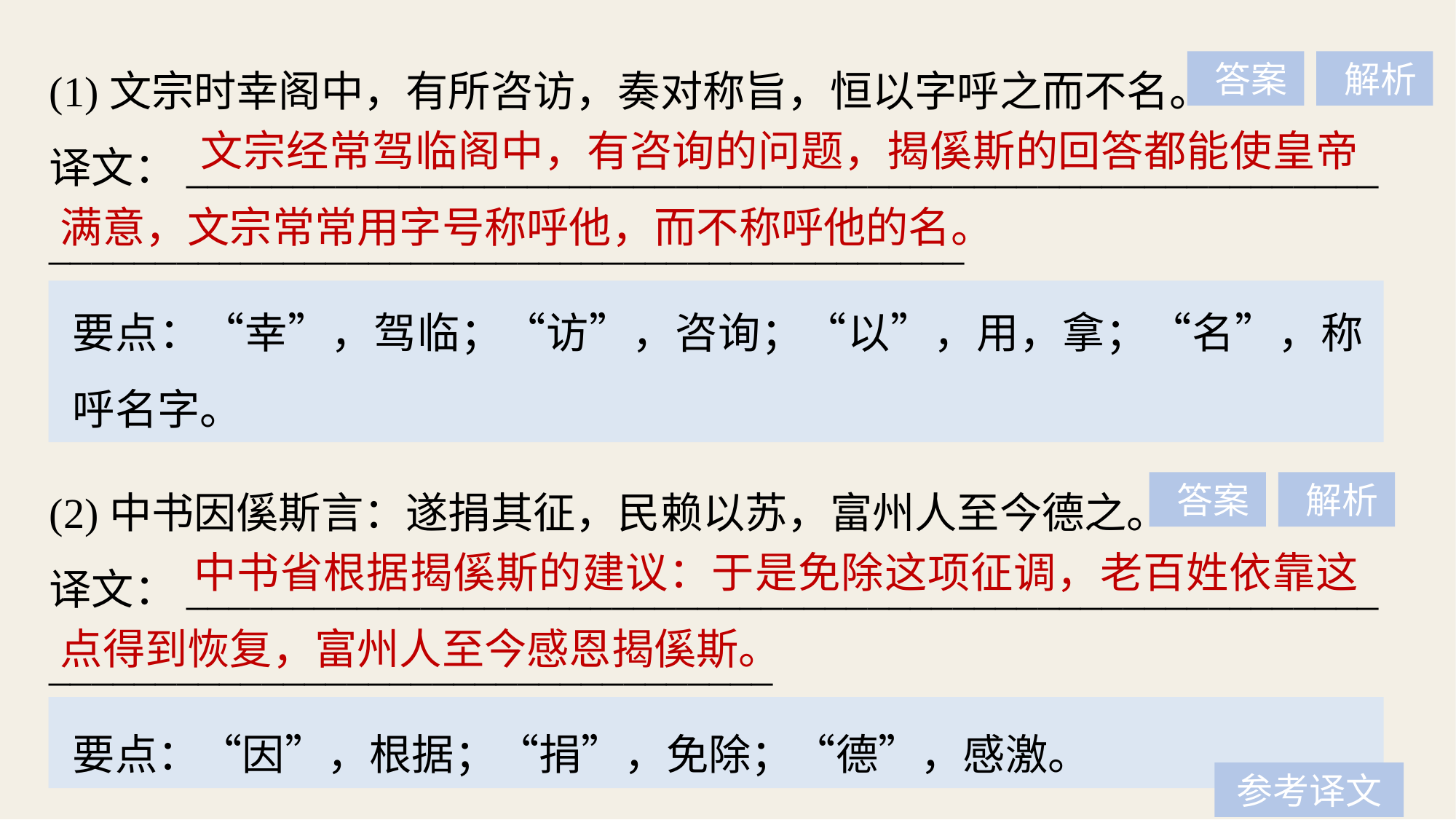

(1)文宗时幸阁中，有所咨访，奏对称旨，恒以字呼之而不名。
译文：________________________________________________________
___________________________________________
 答案
 解析
             文宗经常驾临阁中，有咨询的问题，揭傒斯的回答都能使皇帝满意，文宗常常用字号称呼他，而不称呼他的名。
要点：“幸”，驾临；“访”，咨询；“以”，用，拿；“名”，称呼名字。

(2)中书因傒斯言：遂捐其征，民赖以苏，富州人至今德之。
译文：________________________________________________________
__________________________________
 答案
 解析
            中书省根据揭傒斯的建议：于是免除这项征调，老百姓依靠这点得到恢复，富州人至今感恩揭傒斯。
要点：“因”，根据；“捐”，免除；“德”，感激。

参考译文